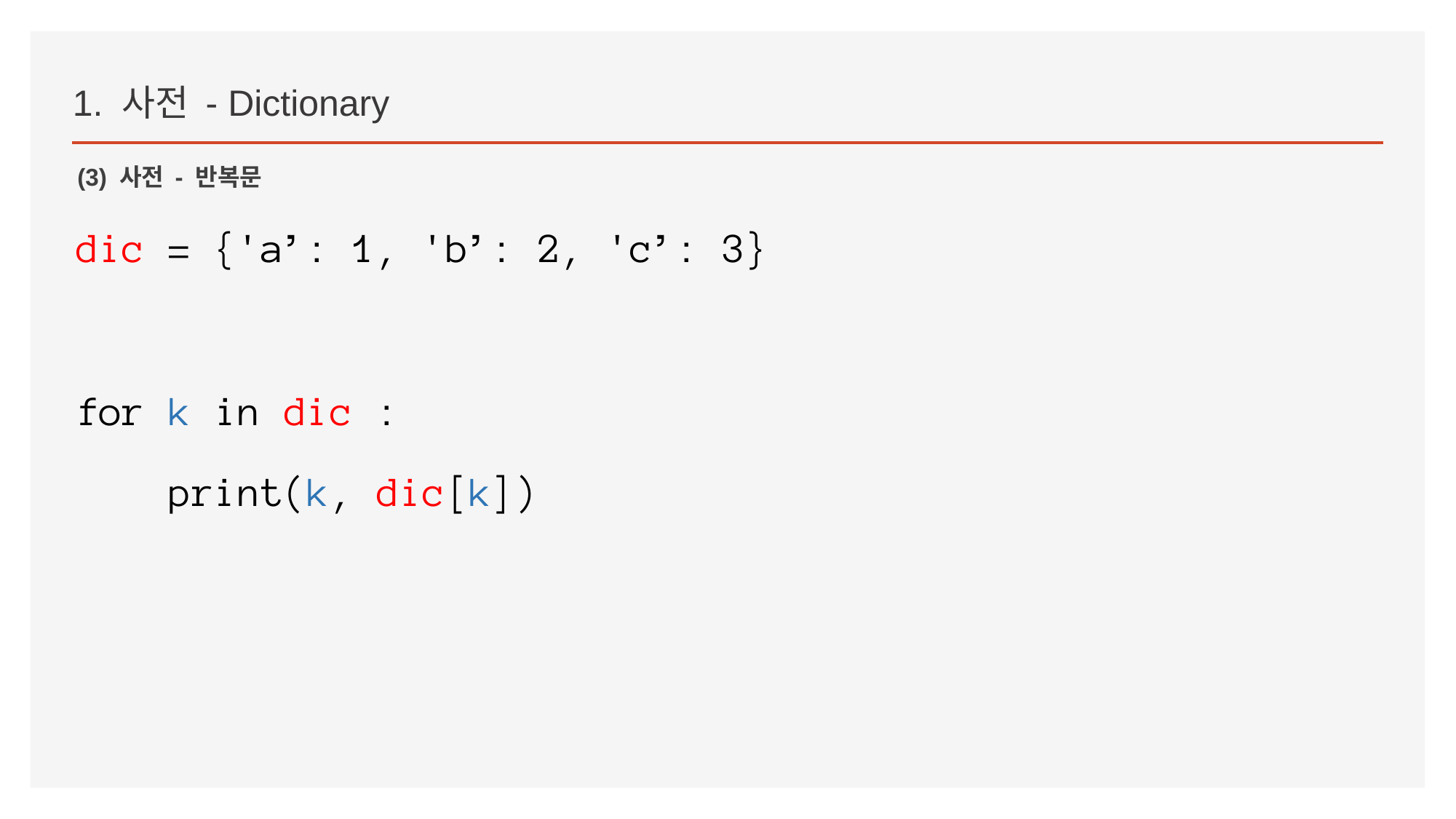

1. 사전 - Dictionary
(3) 사전 - 반복문
dic = {'a’: 1, 'b’: 2, 'c’: 3}

for k in dic :
    print(k, dic[k])